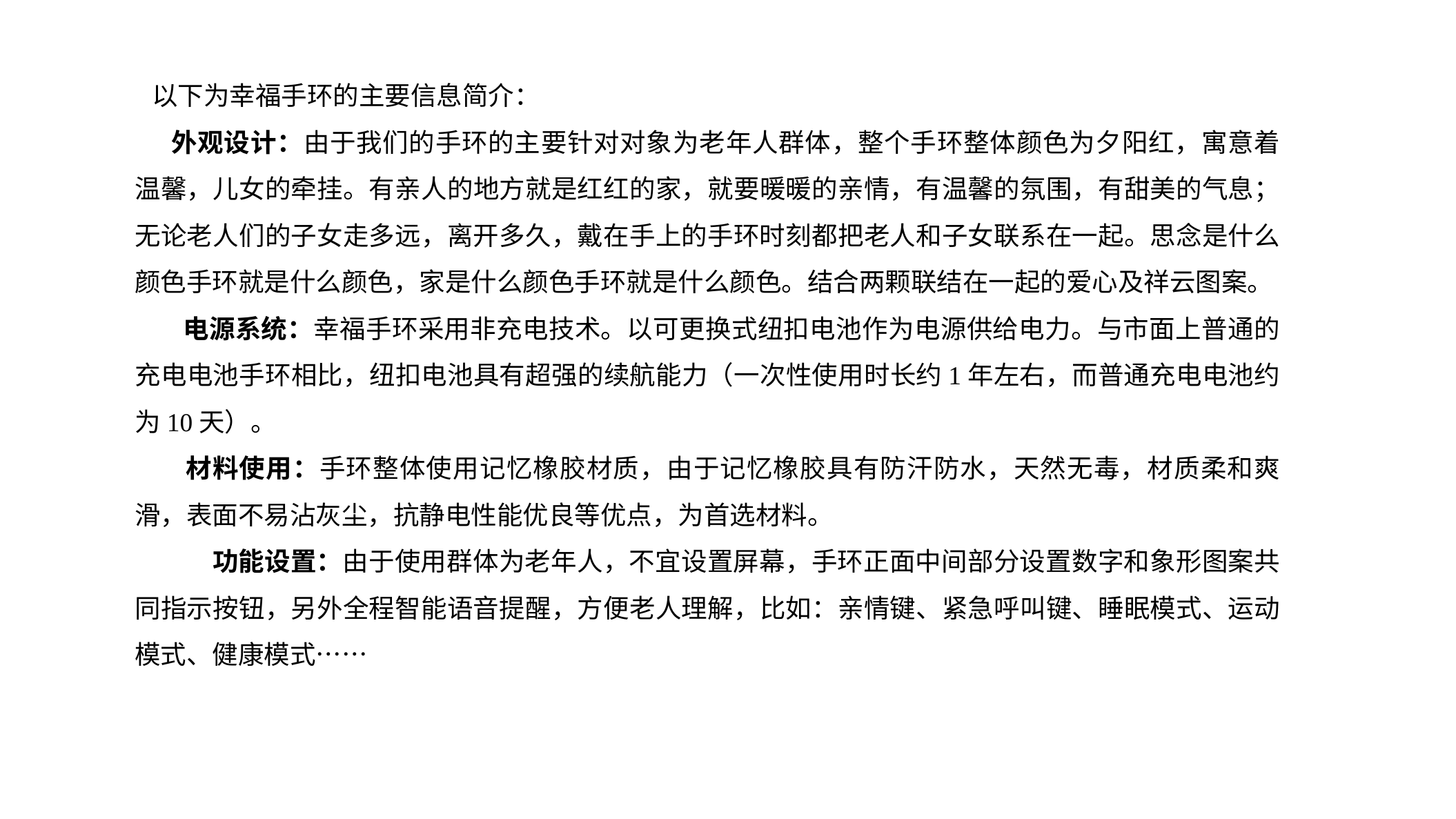

以下为幸福手环的主要信息简介：
  外观设计：由于我们的手环的主要针对对象为老年人群体，整个手环整体颜色为夕阳红，寓意着温馨，儿女的牵挂。有亲人的地方就是红红的家，就要暖暖的亲情，有温馨的氛围，有甜美的气息；无论老人们的子女走多远，离开多久，戴在手上的手环时刻都把老人和子女联系在一起。思念是什么颜色手环就是什么颜色，家是什么颜色手环就是什么颜色。结合两颗联结在一起的爱心及祥云图案。
    电源系统：幸福手环采用非充电技术。以可更换式纽扣电池作为电源供给电力。与市面上普通的充电电池手环相比，纽扣电池具有超强的续航能力（一次性使用时长约1年左右，而普通充电电池约为10天）。
    材料使用：手环整体使用记忆橡胶材质，由于记忆橡胶具有防汗防水，天然无毒，材质柔和爽滑，表面不易沾灰尘，抗静电性能优良等优点，为首选材料。
         功能设置：由于使用群体为老年人，不宜设置屏幕，手环正面中间部分设置数字和象形图案共同指示按钮，另外全程智能语音提醒，方便老人理解，比如：亲情键、紧急呼叫键、睡眠模式、运动模式、健康模式……